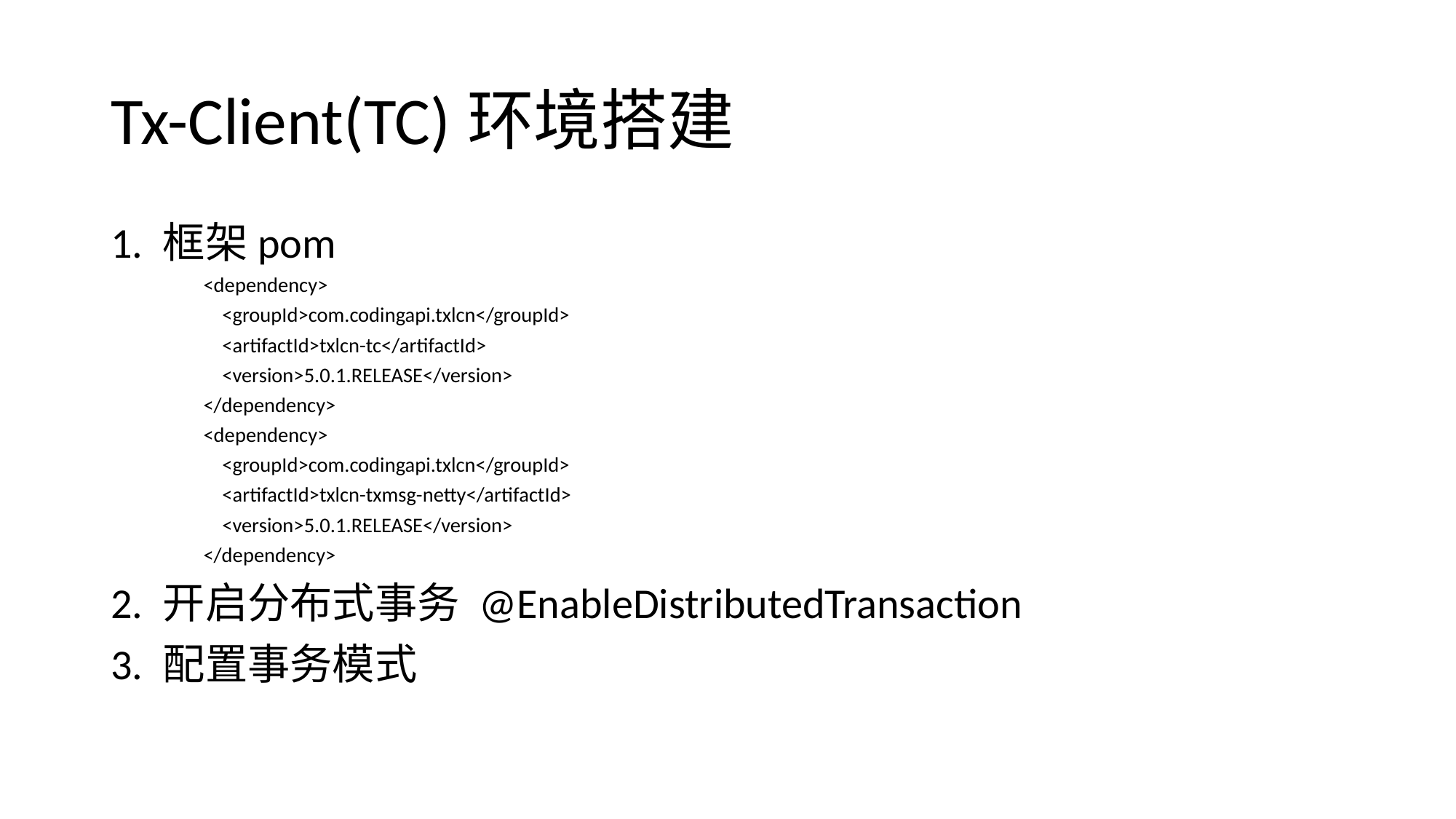

# Tx-Client(TC)环境搭建
1. 框架pom
        <dependency>
            <groupId>com.codingapi.txlcn</groupId>
            <artifactId>txlcn-tc</artifactId>
            <version>5.0.1.RELEASE</version>
        </dependency>
        <dependency>
            <groupId>com.codingapi.txlcn</groupId>
            <artifactId>txlcn-txmsg-netty</artifactId>
            <version>5.0.1.RELEASE</version>
        </dependency>
2. 开启分布式事务 @EnableDistributedTransaction
3. 配置事务模式